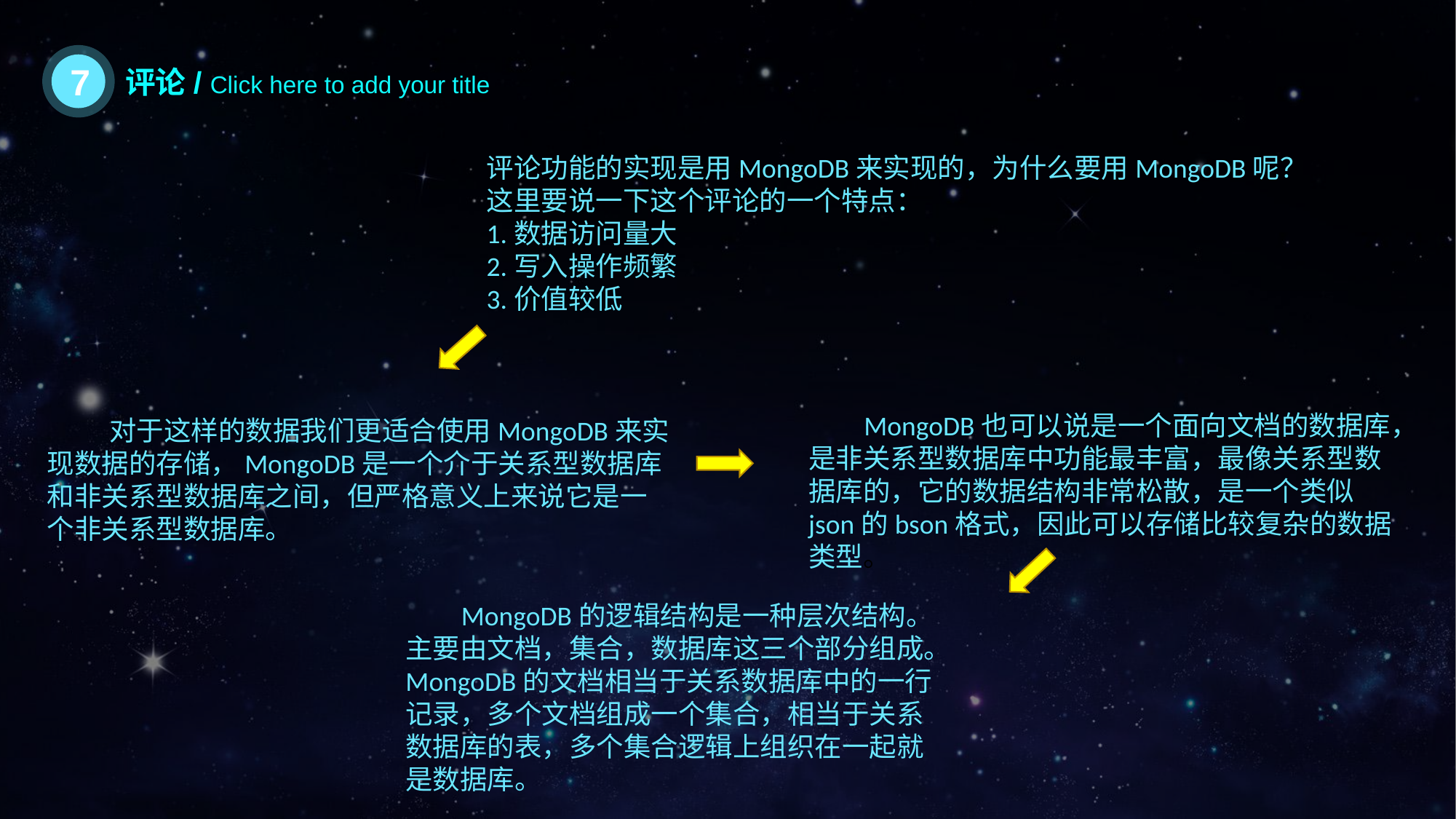

7
评论/ Click here to add your title
评论功能的实现是用MongoDB来实现的，为什么要用MongoDB呢？
这里要说一下这个评论的一个特点：
1.数据访问量大
2.写入操作频繁
3.价值较低

         MongoDB也可以说是一个面向文档的数据库，是非关系型数据库中功能最丰富，最像关系型数据库的，它的数据结构非常松散，是一个类似json的bson格式，因此可以存储比较复杂的数据类型。

         对于这样的数据我们更适合使用MongoDB来实现数据的存储，MongoDB是一个介于关系型数据库和非关系型数据库之间，但严格意义上来说它是一个非关系型数据库。

         MongoDB的逻辑结构是一种层次结构。主要由文档，集合，数据库这三个部分组成。
MongoDB的文档相当于关系数据库中的一行记录，多个文档组成一个集合，相当于关系数据库的表，多个集合逻辑上组织在一起就是数据库。